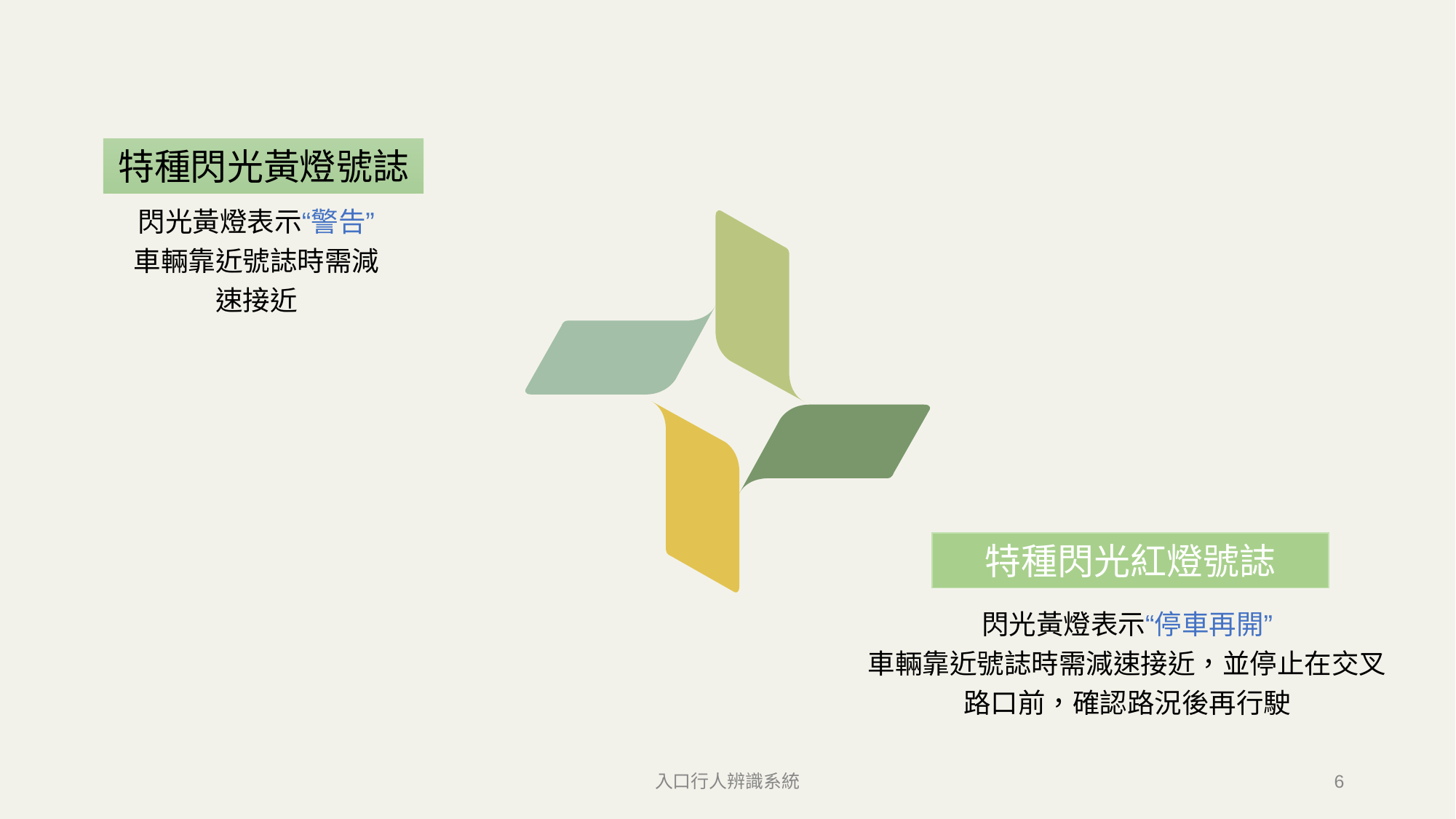

特種閃光黃燈號誌
閃光黃燈表示“警告”
車輛靠近號誌時需減速接近

特種閃光紅燈號誌
閃光黃燈表示“停車再開”
車輛靠近號誌時需減速接近，並停止在交叉路口前，確認路況後再行駛
入口行人辨識系統
6